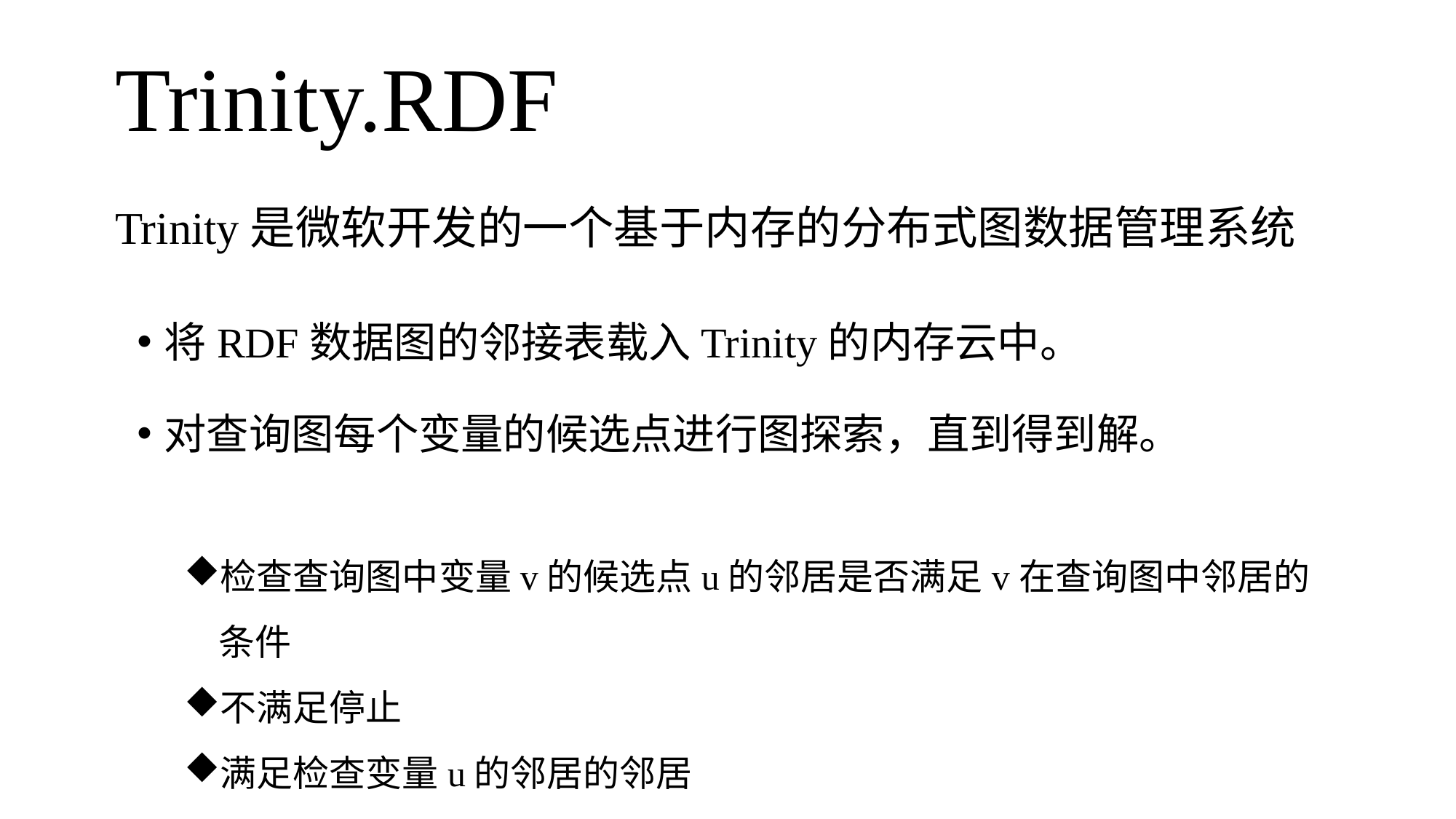

# Trinity.RDF
Trinity是微软开发的一个基于内存的分布式图数据管理系统
将RDF数据图的邻接表载入Trinity的内存云中。
对查询图每个变量的候选点进行图探索，直到得到解。

检查查询图中变量v的候选点u的邻居是否满足v在查询图中邻居的条件
不满足停止
满足检查变量u的邻居的邻居